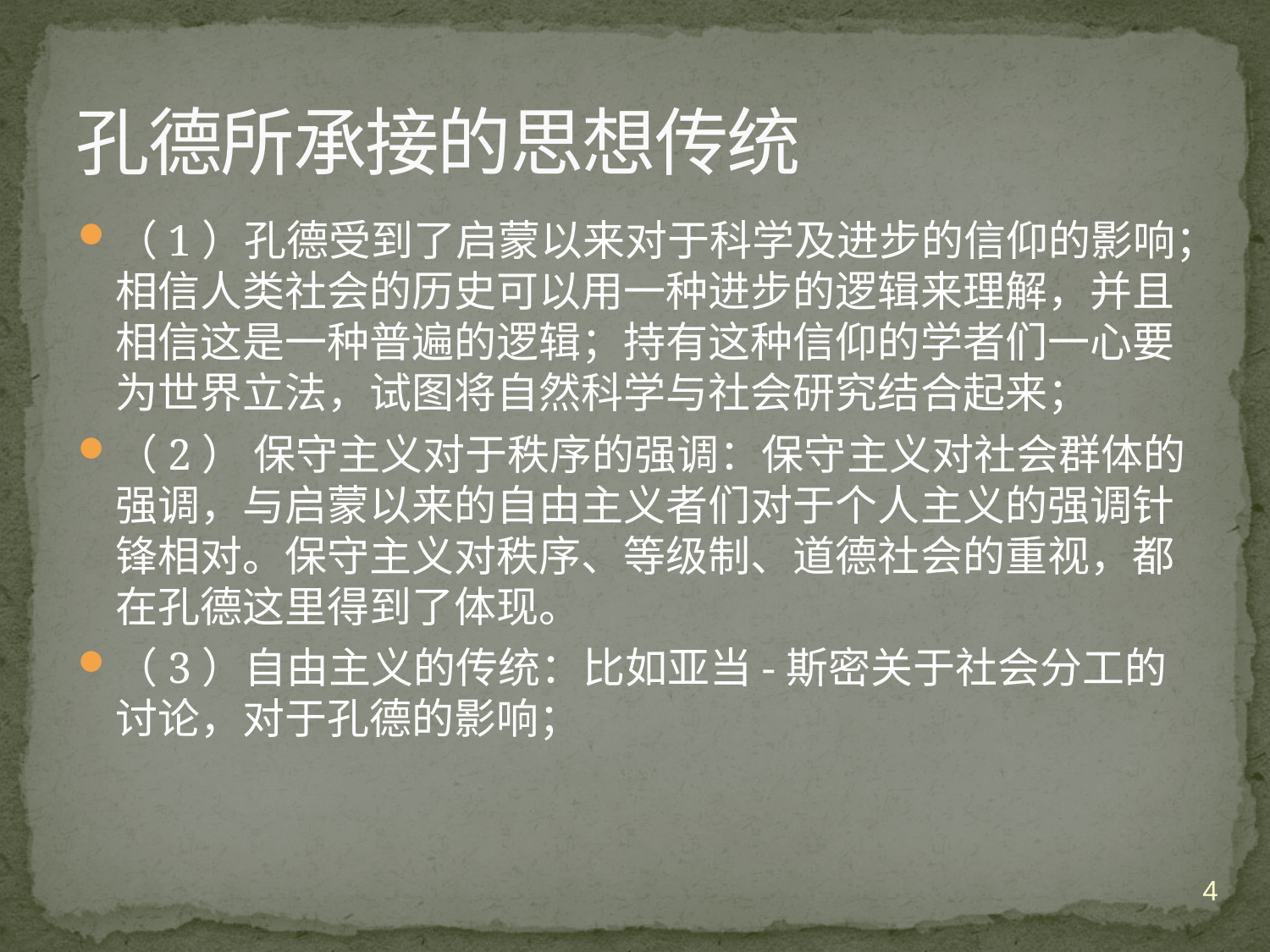

# 孔德所承接的思想传统
（1）孔德受到了启蒙以来对于科学及进步的信仰的影响；相信人类社会的历史可以用一种进步的逻辑来理解，并且相信这是一种普遍的逻辑；持有这种信仰的学者们一心要为世界立法，试图将自然科学与社会研究结合起来；
（2） 保守主义对于秩序的强调：保守主义对社会群体的强调，与启蒙以来的自由主义者们对于个人主义的强调针锋相对。保守主义对秩序、等级制、道德社会的重视，都在孔德这里得到了体现。
（3）自由主义的传统：比如亚当-斯密关于社会分工的讨论，对于孔德的影响；

4